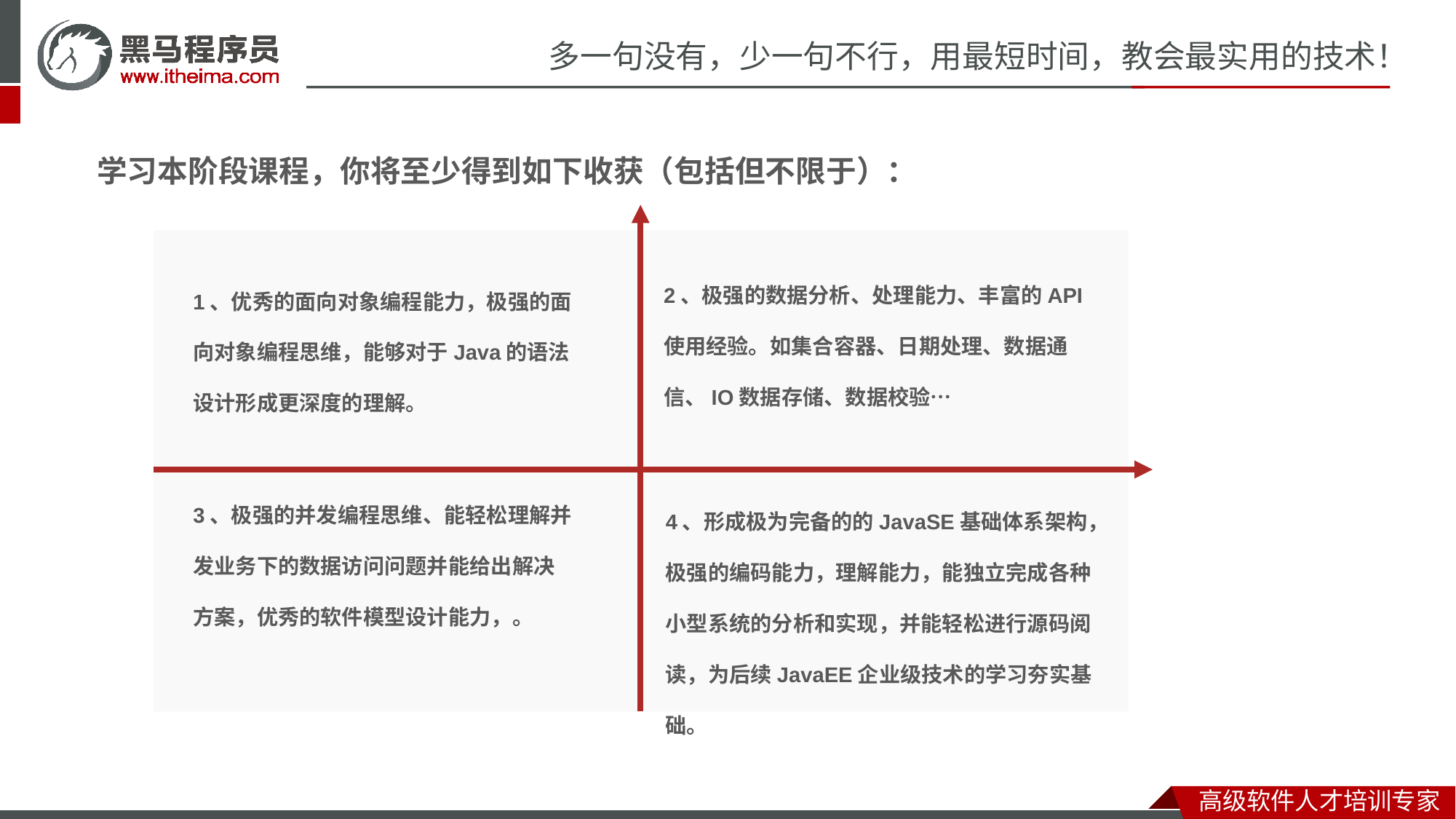

# 学习本阶段课程，你将至少得到如下收获（包括但不限于）：

2、极强的数据分析、处理能力、丰富的API使用经验。如集合容器、日期处理、数据通信、IO数据存储、数据校验…
1、优秀的面向对象编程能力，极强的面向对象编程思维，能够对于Java的语法设计形成更深度的理解。
3、极强的并发编程思维、能轻松理解并发业务下的数据访问问题并能给出解决方案，优秀的软件模型设计能力，。

4、形成极为完备的的JavaSE基础体系架构，极强的编码能力，理解能力，能独立完成各种小型系统的分析和实现，并能轻松进行源码阅读，为后续JavaEE企业级技术的学习夯实基础。